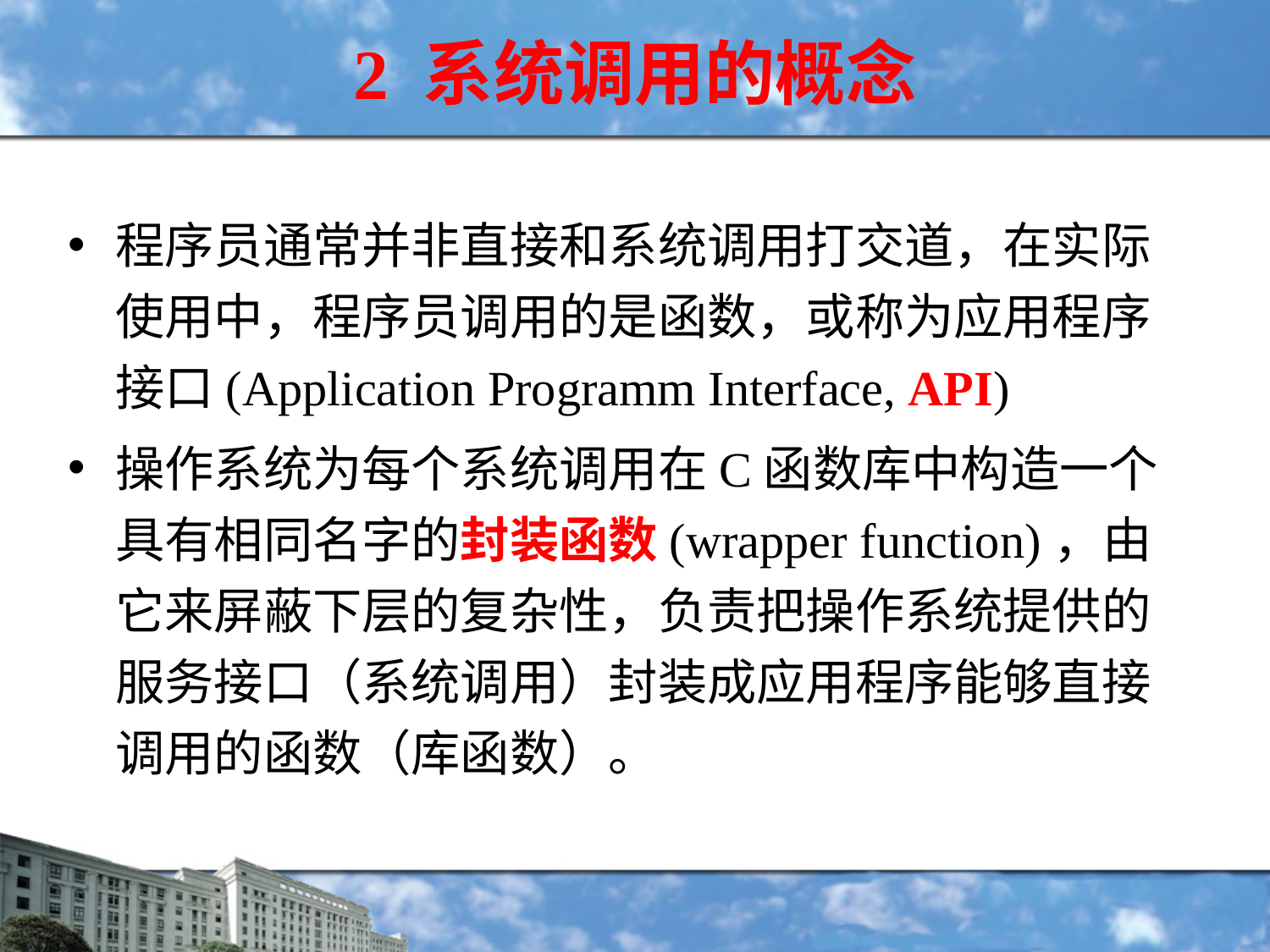

# 2 系统调用的概念
程序员通常并非直接和系统调用打交道，在实际使用中，程序员调用的是函数，或称为应用程序接口(Application Programm Interface, API)
操作系统为每个系统调用在C函数库中构造一个具有相同名字的封装函数(wrapper function)，由它来屏蔽下层的复杂性，负责把操作系统提供的服务接口（系统调用）封装成应用程序能够直接调用的函数（库函数）。